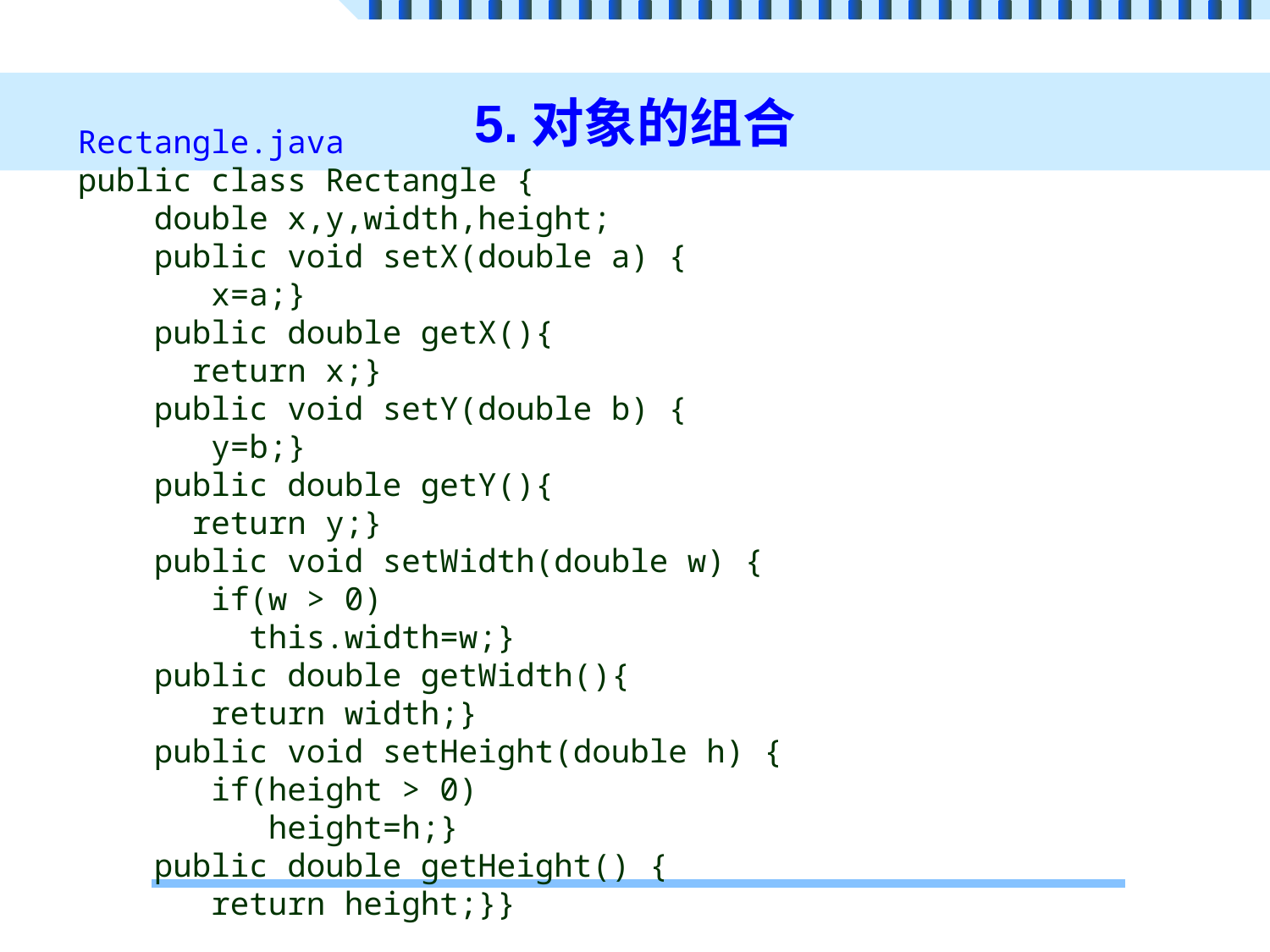

# 5.对象的组合
Rectangle.java
public class Rectangle {
    double x,y,width,height;
    public void setX(double a) {
       x=a;}
    public double getX(){
      return x;}
    public void setY(double b) {
       y=b;}
    public double getY(){
      return y;}
    public void setWidth(double w) {
       if(w > 0)
         this.width=w;}
    public double getWidth(){
       return width;}
    public void setHeight(double h) {
       if(height > 0)
          height=h;}
    public double getHeight() {
       return height;}}